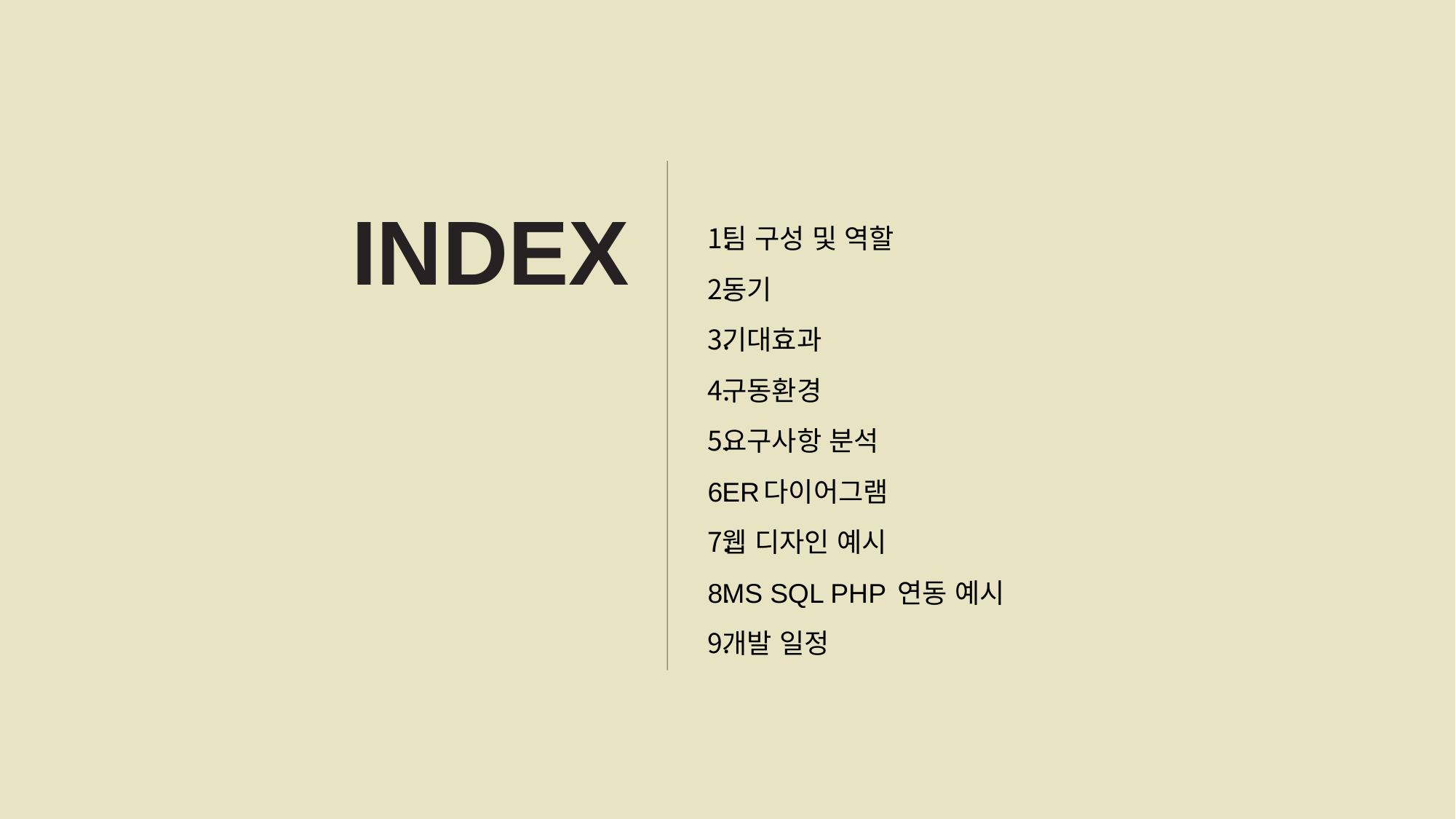

팀 구성 및 역할
동기
기대효과
구동환경
요구사항 분석
ER다이어그램
웹 디자인 예시
MS SQL PHP 연동 예시
개발 일정